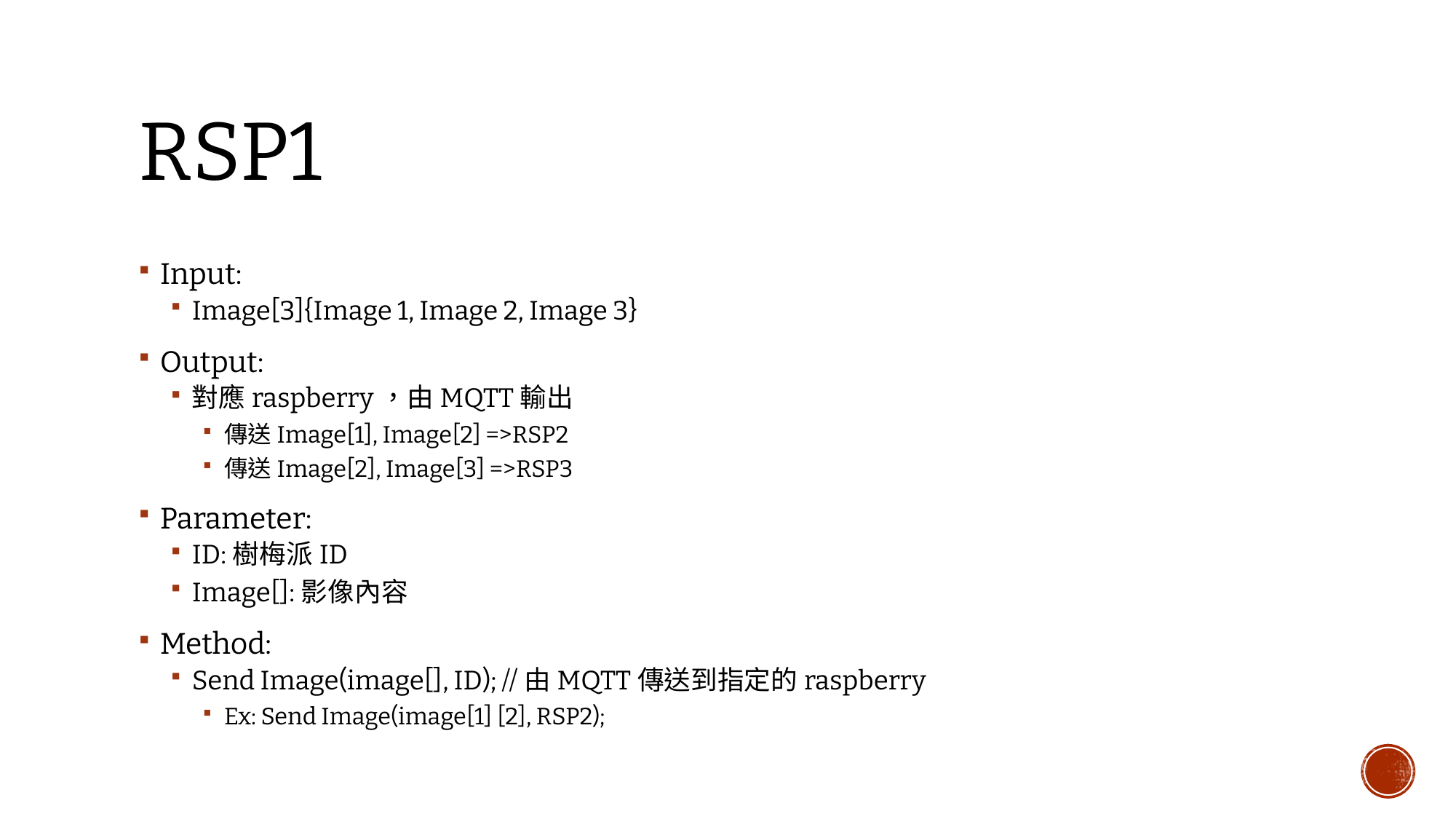

# rsp1
Input:
Image[3]{Image 1, Image 2, Image 3}
Output:
對應raspberry，由MQTT輸出
傳送Image[1], Image[2] =>RSP2
傳送Image[2], Image[3] =>RSP3
Parameter:
ID:樹梅派ID
Image[]:影像內容
Method:
Send Image(image[], ID); //由MQTT傳送到指定的raspberry
Ex: Send Image(image[1] [2], RSP2);